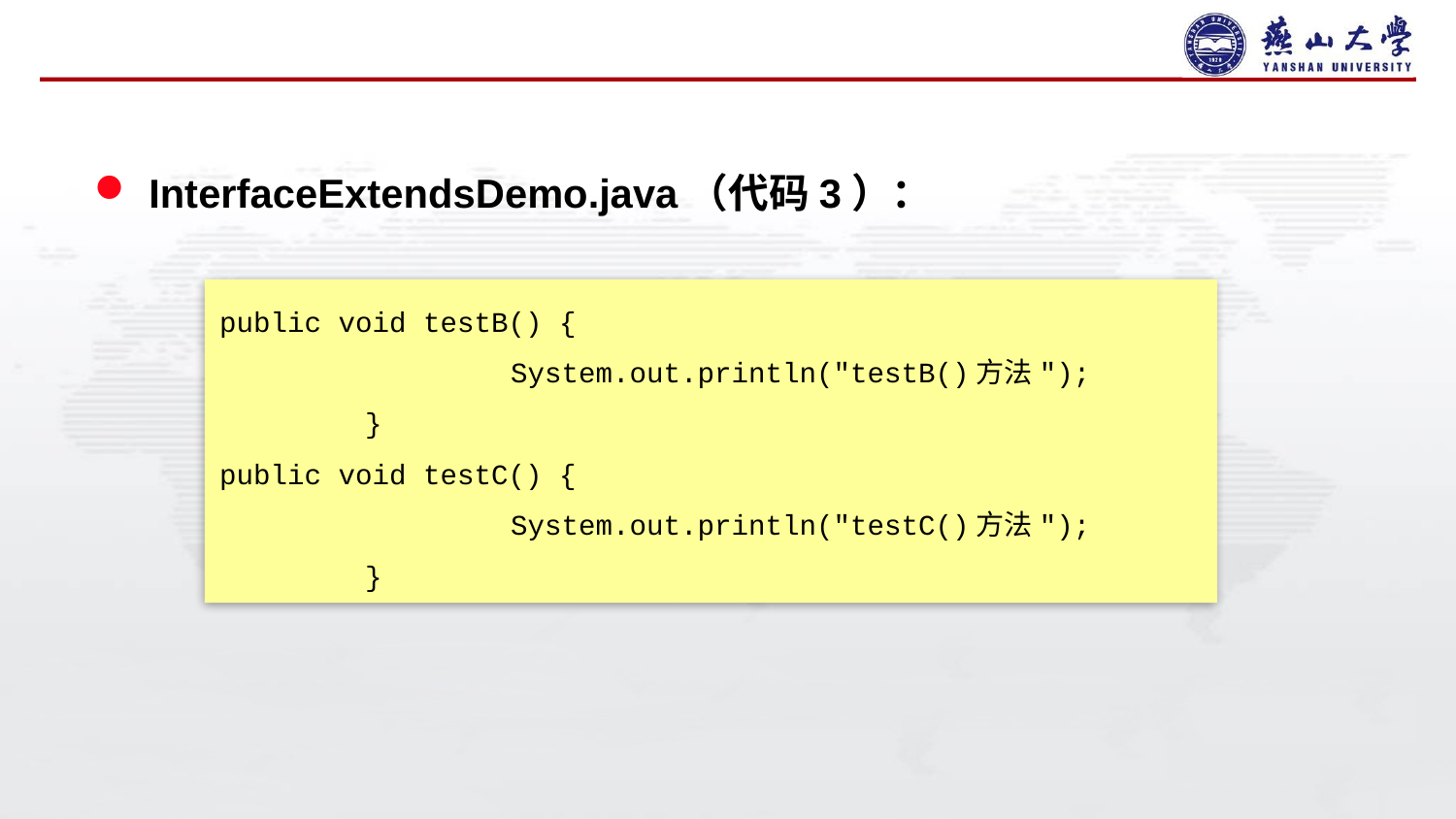

#
InterfaceExtendsDemo.java（代码3）：

public void testB() {
		System.out.println("testB()方法");
	}
public void testC() {
		System.out.println("testC()方法");
	}